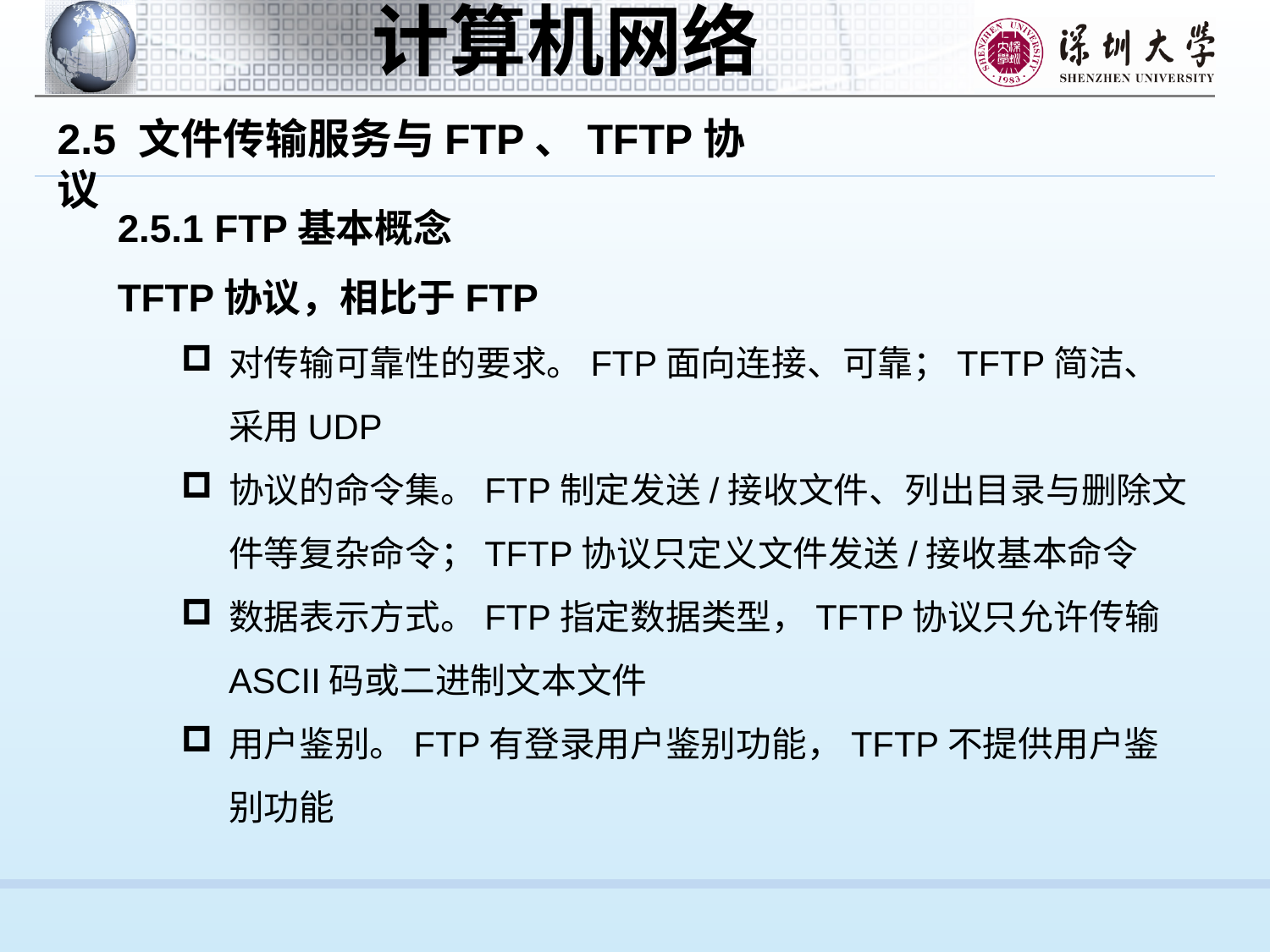

2.5 文件传输服务与FTP、TFTP协议
2.5.1 FTP基本概念
TFTP协议，相比于FTP
对传输可靠性的要求。FTP面向连接、可靠；TFTP简洁、采用UDP
协议的命令集。FTP制定发送/接收文件、列出目录与删除文件等复杂命令；TFTP协议只定义文件发送/接收基本命令
数据表示方式。FTP指定数据类型，TFTP协议只允许传输ASCII码或二进制文本文件
用户鉴别。FTP有登录用户鉴别功能，TFTP不提供用户鉴别功能